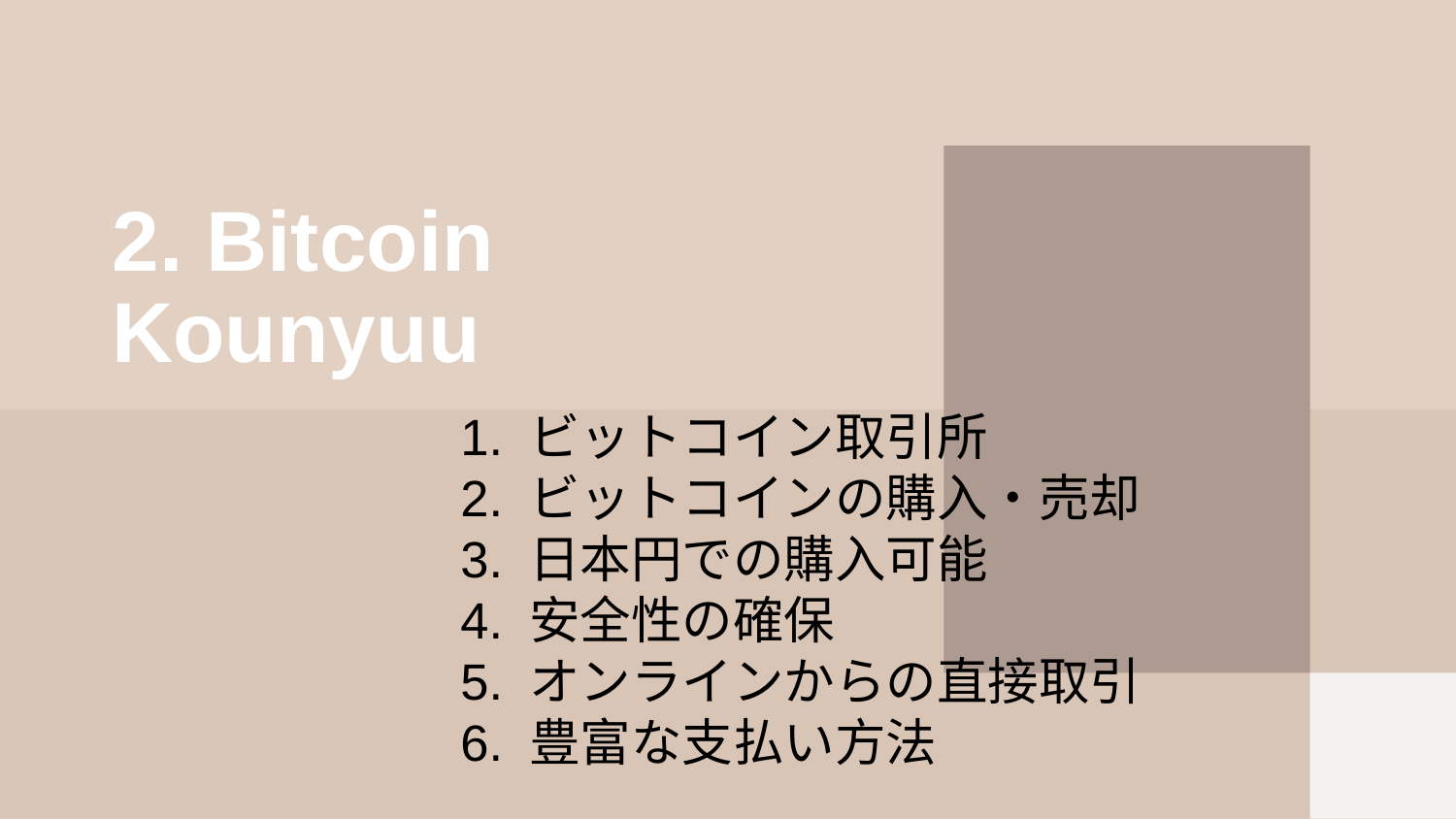

# 2. Bitcoin Kounyuu

1. ビットコイン取引所
2. ビットコインの購入・売却
3. 日本円での購入可能
4. 安全性の確保
5. オンラインからの直接取引
6. 豊富な支払い方法